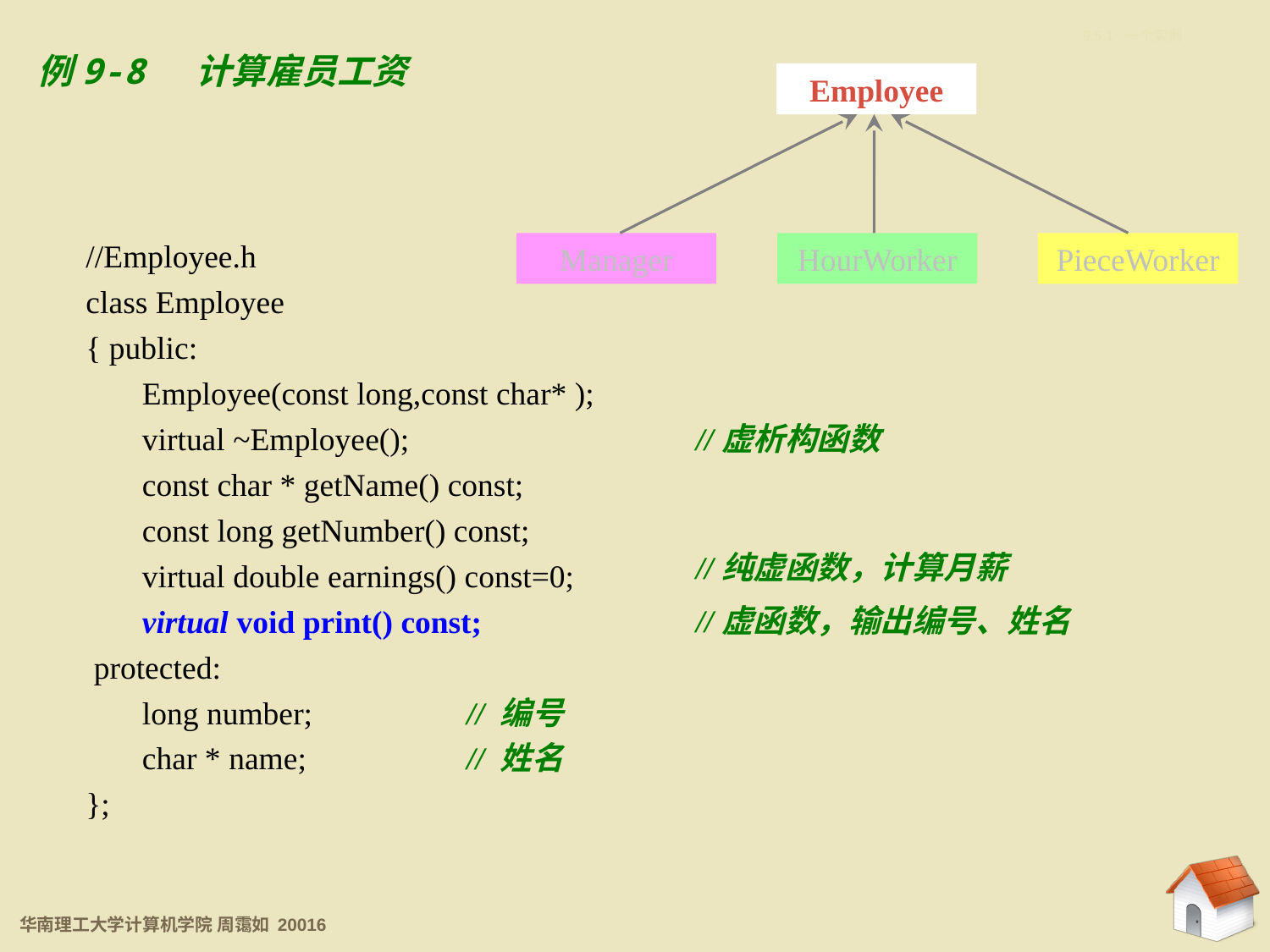

9.5.1  一个实例
例9-8  计算雇员工资
Employee

Manager
HourWorker
PieceWorker
//Employee.h
class Employee
{ public:
       Employee(const long,const char* );
       virtual ~Employee();
       const char * getName() const;
       const long getNumber() const;
       virtual double earnings() const=0;
       virtual void print() const;
 protected:
       long number;		// 编号
       char * name;		// 姓名
};
//虚析构函数
//纯虚函数，计算月薪
//虚函数，输出编号、姓名